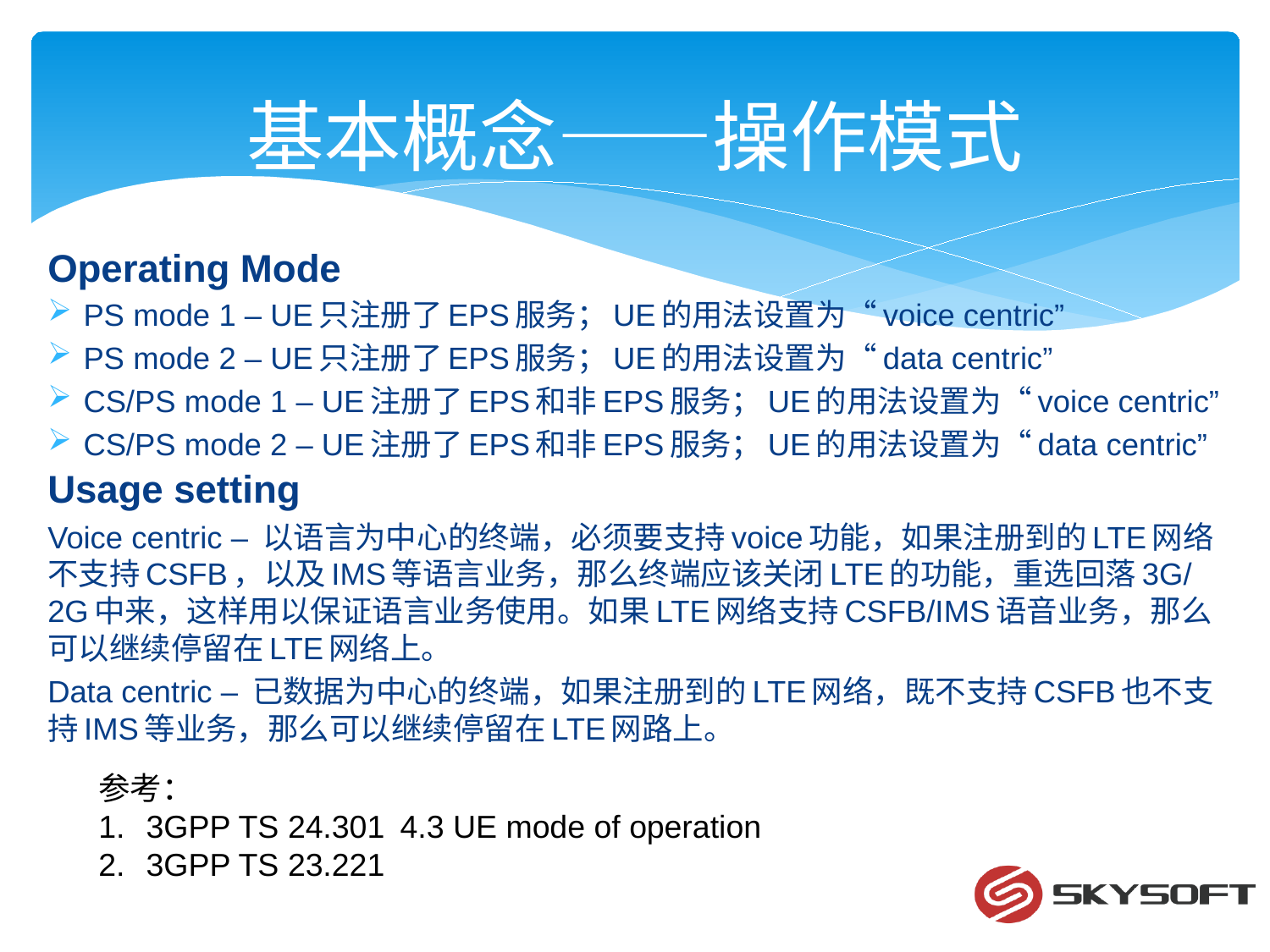

# 基本概念——操作模式
Operating Mode
PS mode 1 – UE只注册了EPS服务；UE的用法设置为“voice centric”
PS mode 2 – UE只注册了EPS服务；UE的用法设置为“data centric”
CS/PS mode 1 – UE注册了EPS和非EPS服务；UE的用法设置为“voice centric”
CS/PS mode 2 – UE注册了EPS和非EPS服务；UE的用法设置为“data centric”
Usage setting
Voice centric – 以语言为中心的终端，必须要支持voice功能，如果注册到的LTE网络不支持CSFB，以及IMS等语言业务，那么终端应该关闭LTE的功能，重选回落3G/2G中来，这样用以保证语言业务使用。如果LTE网络支持CSFB/IMS语音业务，那么可以继续停留在LTE网络上。
Data centric – 已数据为中心的终端，如果注册到的LTE网络，既不支持CSFB也不支持IMS等业务，那么可以继续停留在LTE网路上。
参考：
3GPP TS 24.301 	4.3 UE mode of operation
3GPP TS 23.221